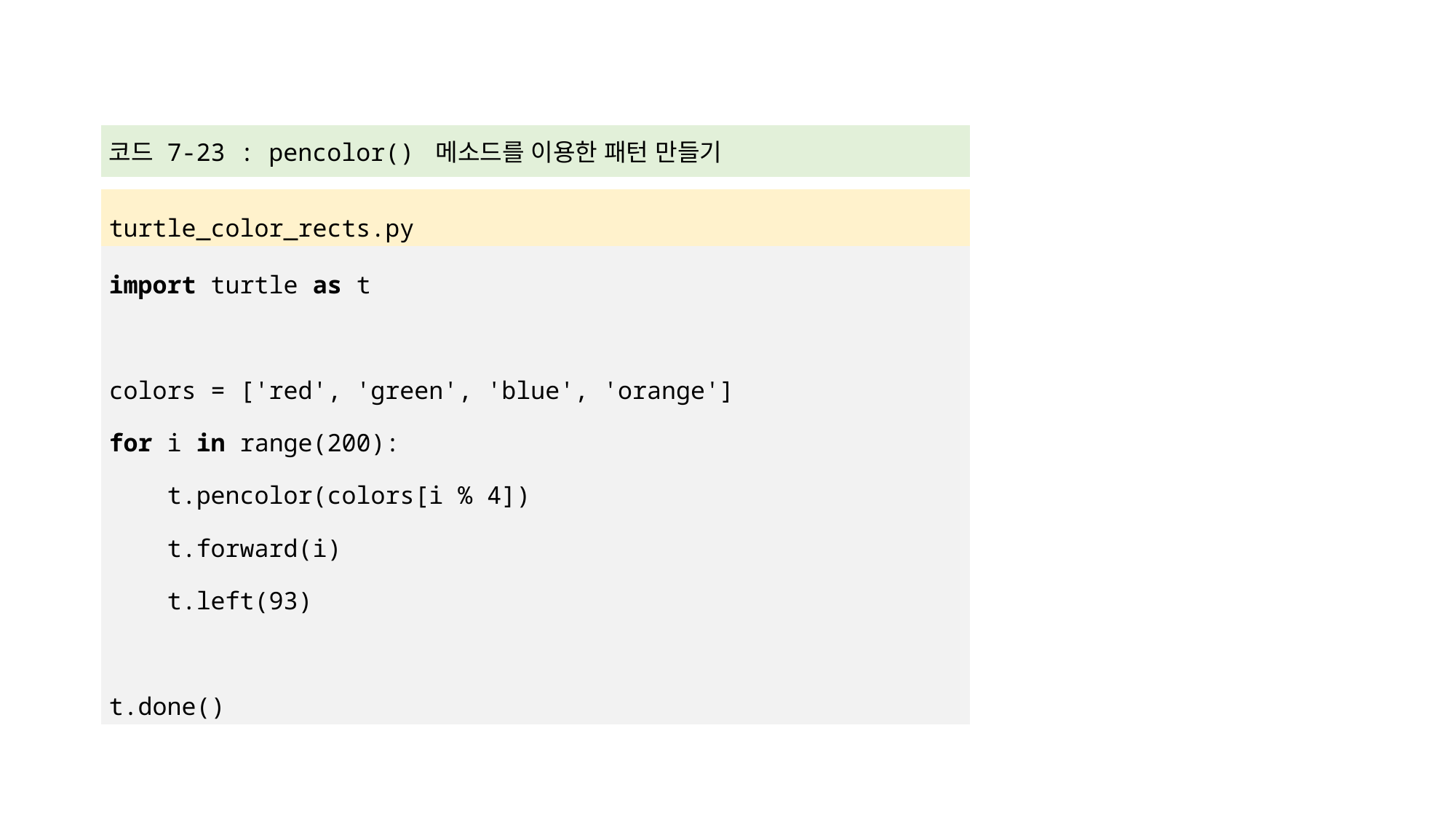

| 코드 7-23 : pencolor() 메소드를 이용한 패턴 만들기 |
| --- |
|  |
| turtle\_color\_rects.py |
| import turtle as t colors = ['red', 'green', 'blue', 'orange'] for i in range(200): t.pencolor(colors[i % 4]) t.forward(i) t.left(93) t.done() |